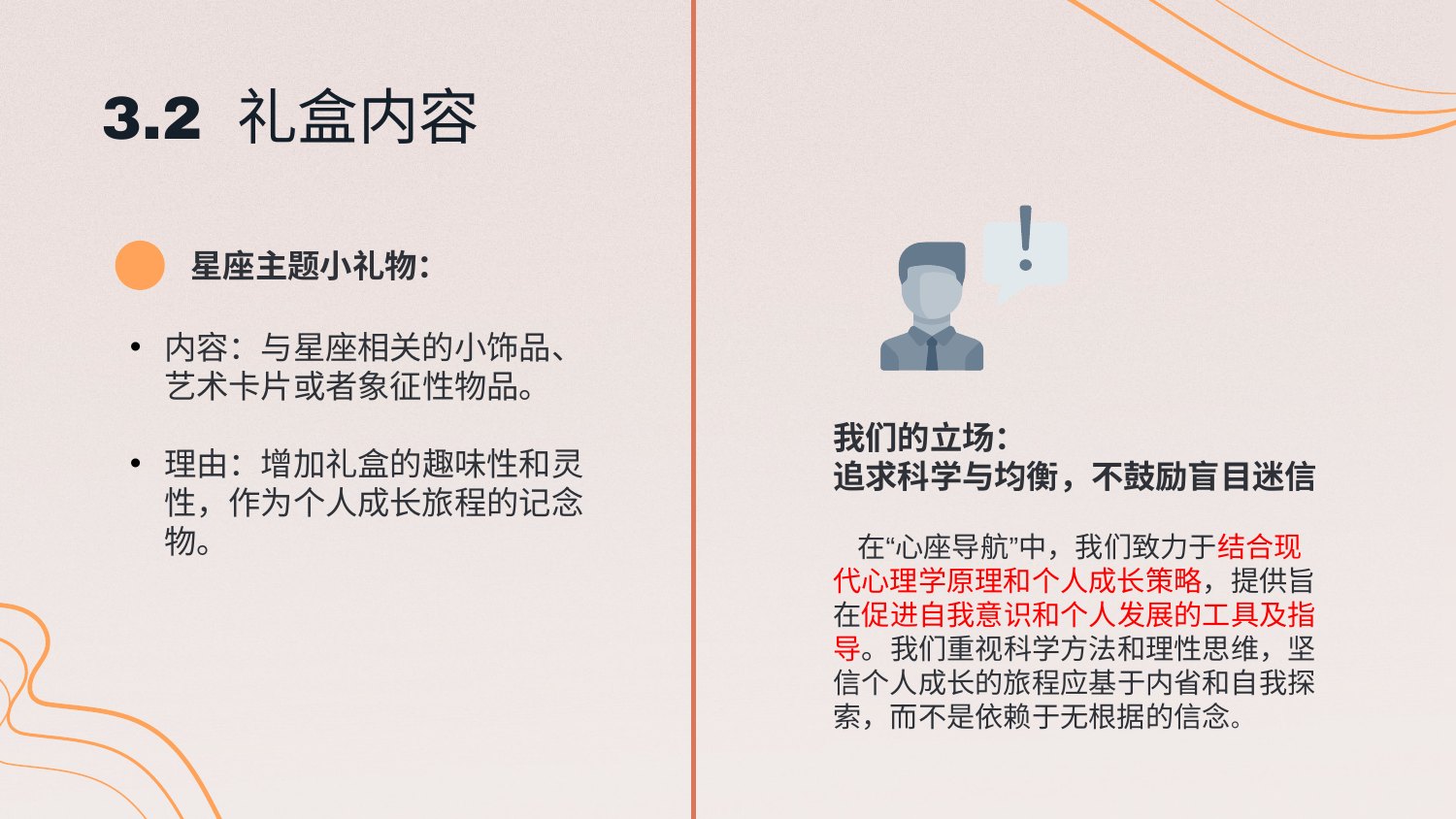

# 3.2 礼盒内容

星座主题小礼物：

内容：与星座相关的小饰品、艺术卡片或者象征性物品。

理由：增加礼盒的趣味性和灵性，作为个人成长旅程的记念物。
我们的立场：
追求科学与均衡，不鼓励盲目迷信
   在“心座导航”中，我们致力于结合现代心理学原理和个人成长策略，提供旨在促进自我意识和个人发展的工具及指导。我们重视科学方法和理性思维，坚信个人成长的旅程应基于内省和自我探索，而不是依赖于无根据的信念。